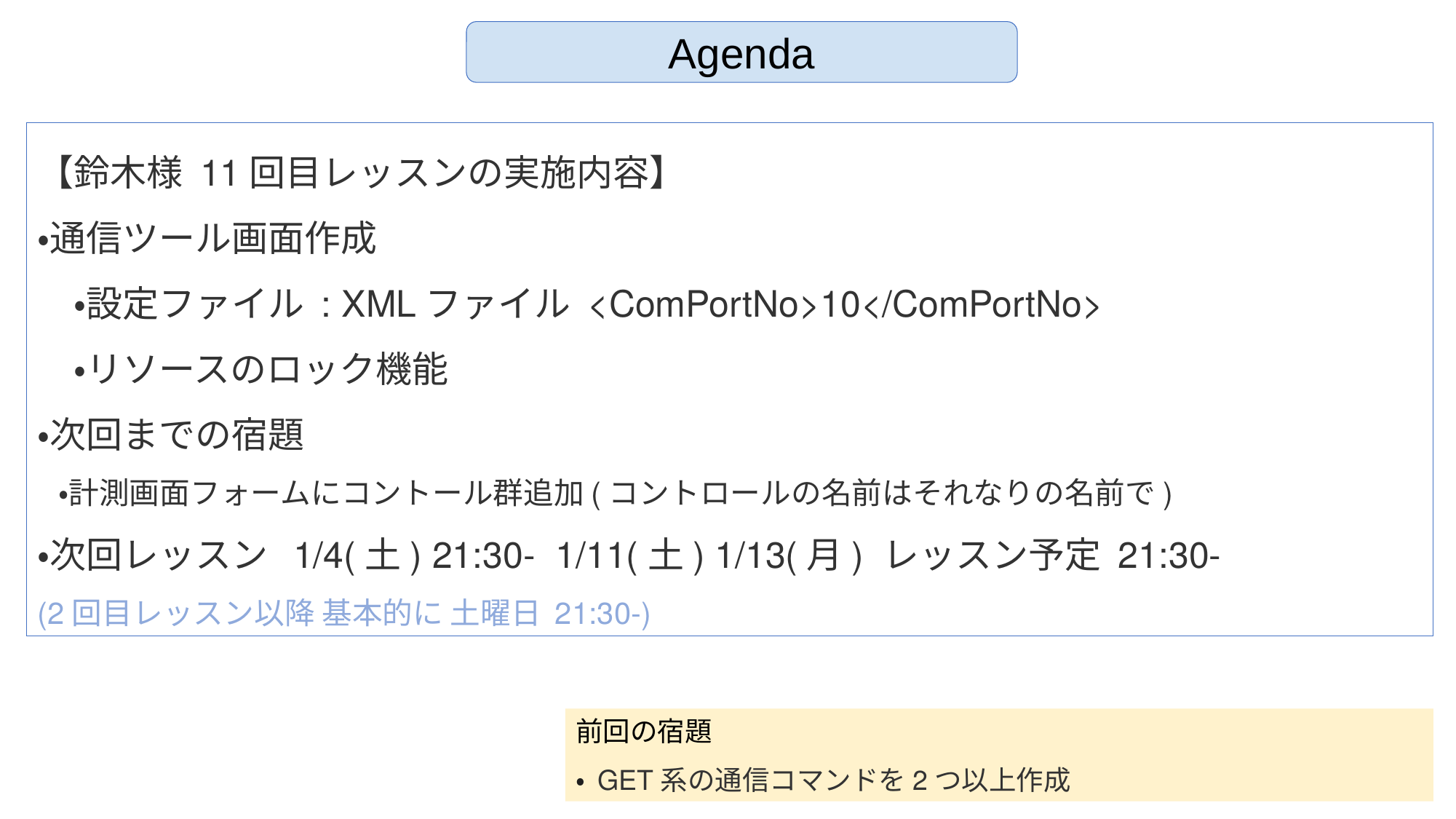

Agenda
【鈴木様 11回目レッスンの実施内容】
・通信ツール画面作成
　・設定ファイル : XMLファイル <ComPortNo>10</ComPortNo>
　・リソースのロック機能
・次回までの宿題
  ・計測画面フォームにコントール群追加(コントロールの名前はそれなりの名前で)
・次回レッスン  1/4(土) 21:30-  1/11(土) 1/13(月) レッスン予定 21:30-
(2回目レッスン以降 基本的に 土曜日 21:30-)
前回の宿題
・ GET系の通信コマンドを2つ以上作成